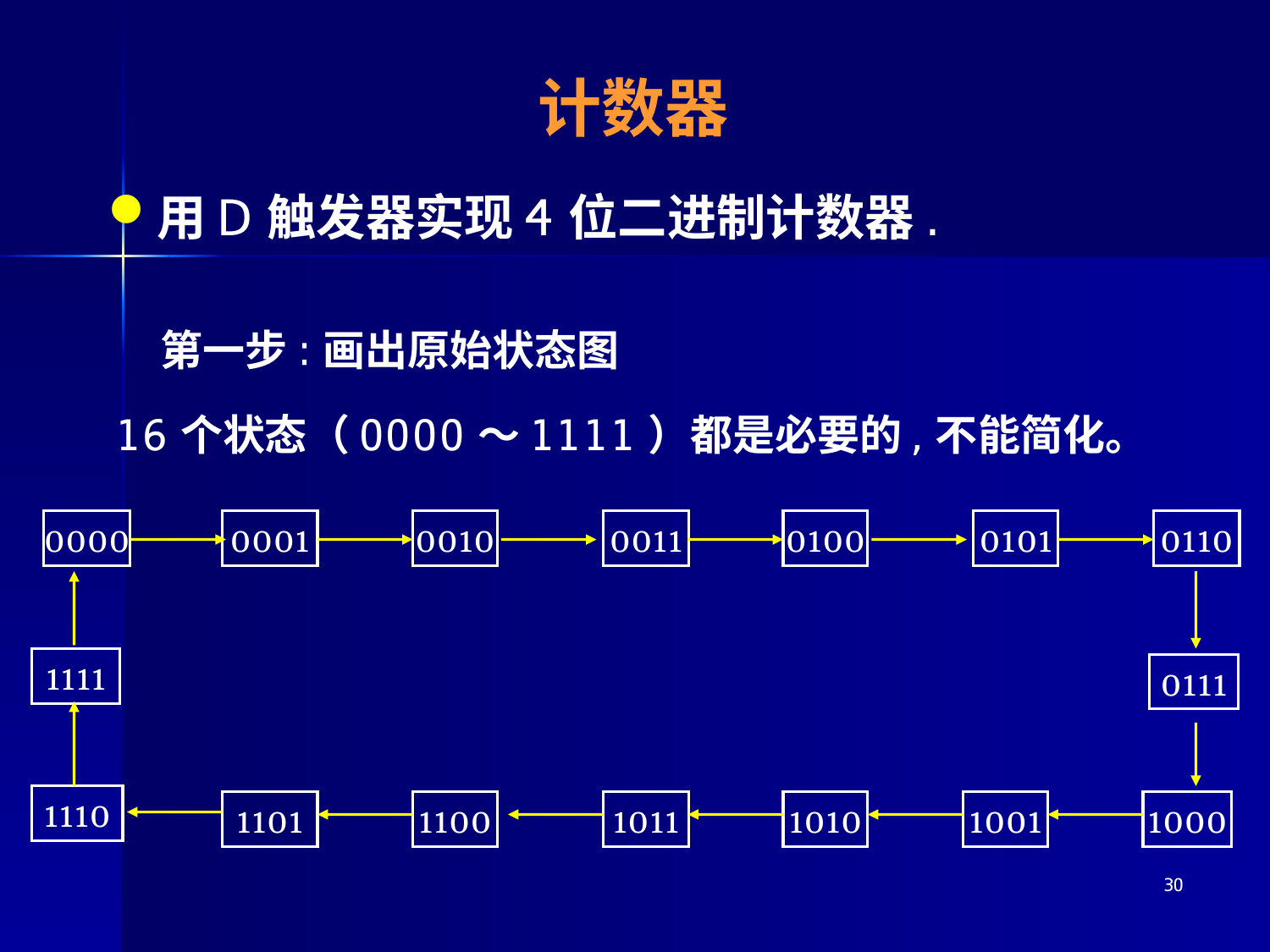

# 计数器
用D触发器实现4位二进制计数器.

第一步:画出原始状态图
16个状态（0000～1111）都是必要的,不能简化。
0000
0001
0010
0011
0100
0101
0110

1111
0111

1110
1101
1100
1011
1010
1001
1000

30